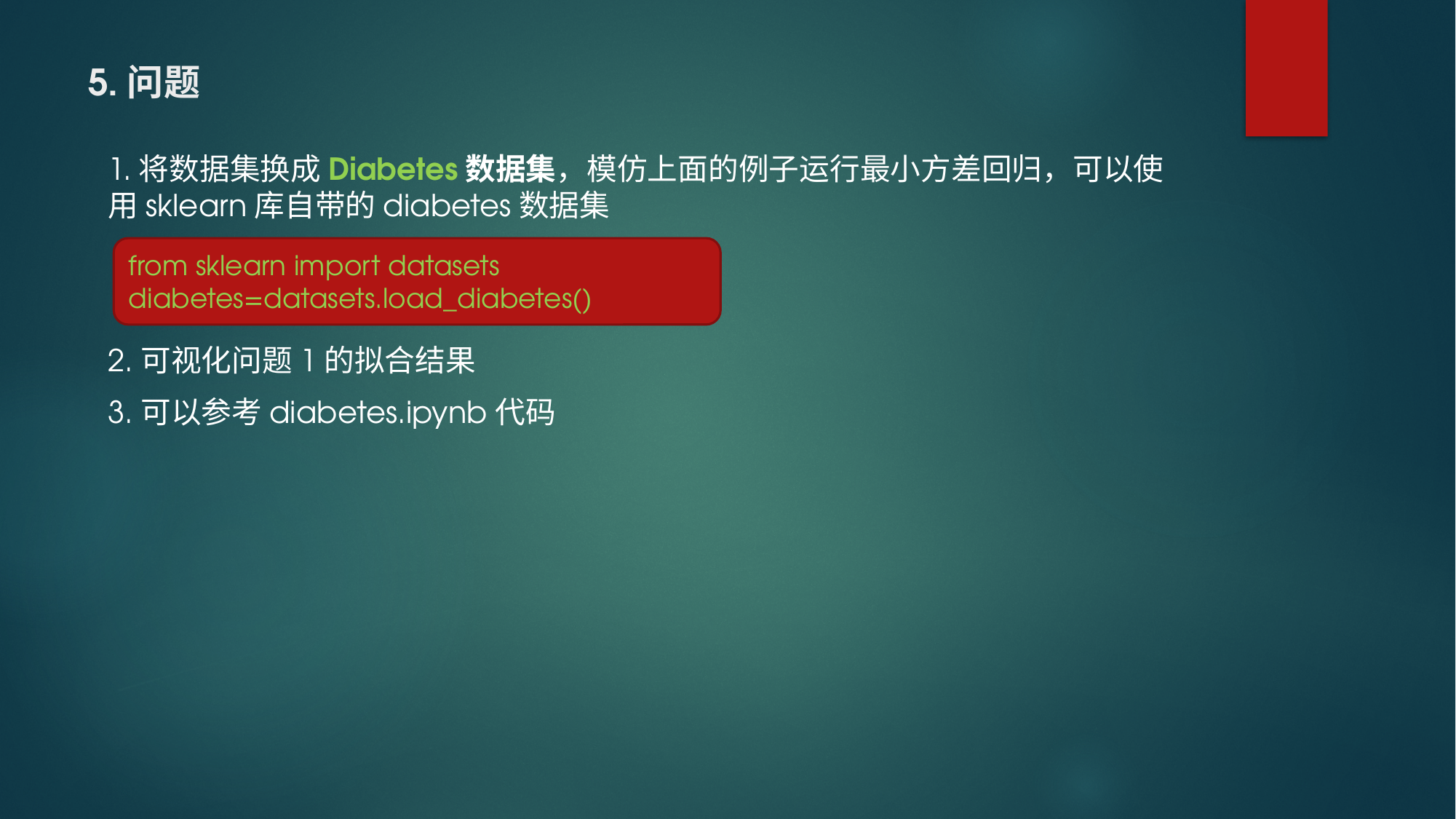

# 5.问题
1.将数据集换成Diabetes数据集，模仿上面的例子运行最小方差回归，可以使用sklearn库自带的diabetes数据集

2.可视化问题1的拟合结果
3.可以参考diabetes.ipynb代码
from sklearn import datasets
diabetes=datasets.load_diabetes()